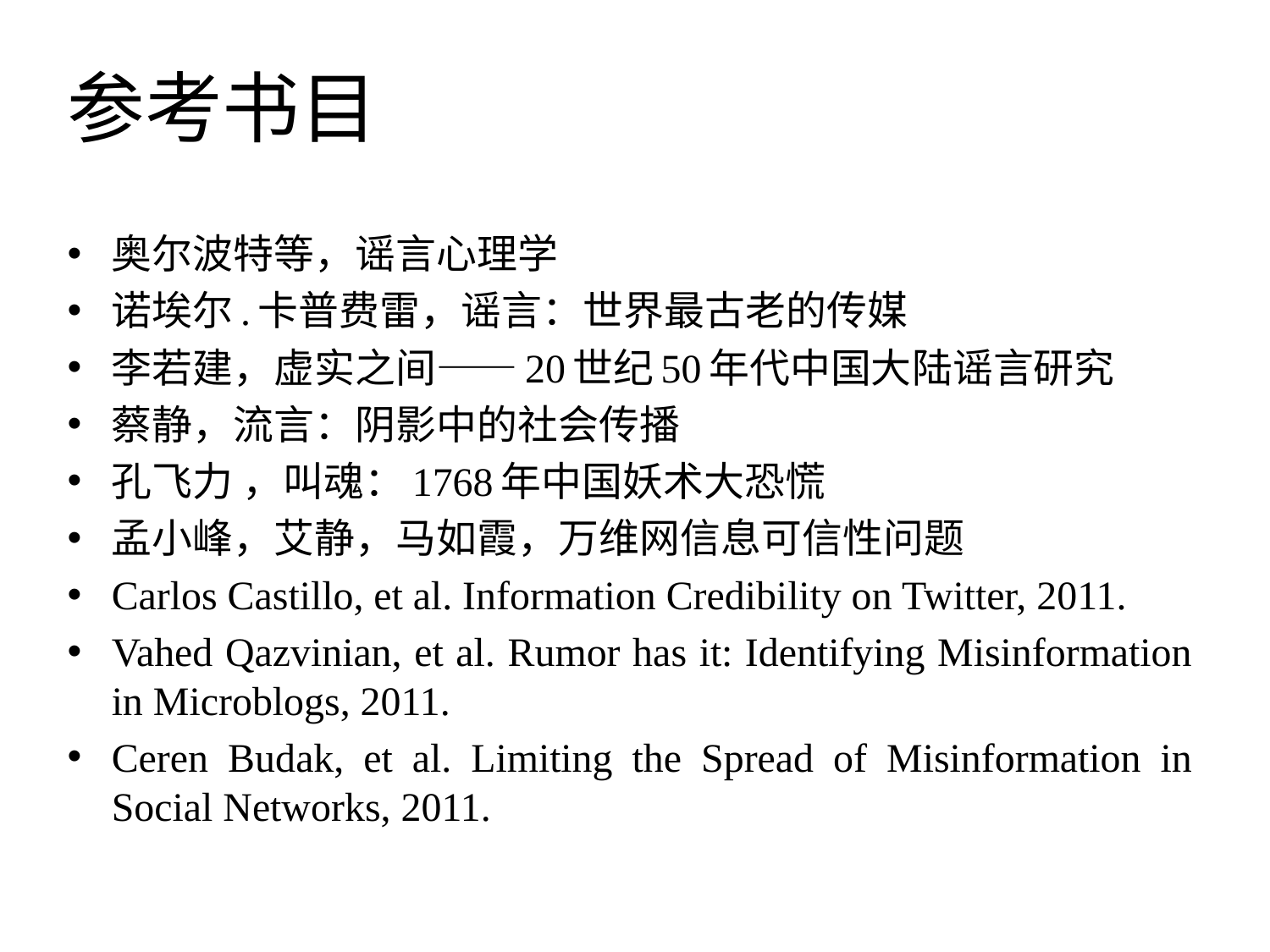

# 参考书目
奥尔波特等，谣言心理学
诺埃尔.卡普费雷，谣言：世界最古老的传媒
李若建，虚实之间——20世纪50年代中国大陆谣言研究
蔡静，流言：阴影中的社会传播
孔飞力 ，叫魂：1768年中国妖术大恐慌
孟小峰，艾静，马如霞，万维网信息可信性问题
Carlos Castillo, et al. Information Credibility on Twitter, 2011.
Vahed Qazvinian, et al. Rumor has it: Identifying Misinformation in Microblogs, 2011.
Ceren Budak, et al. Limiting the Spread of Misinformation in Social Networks, 2011.